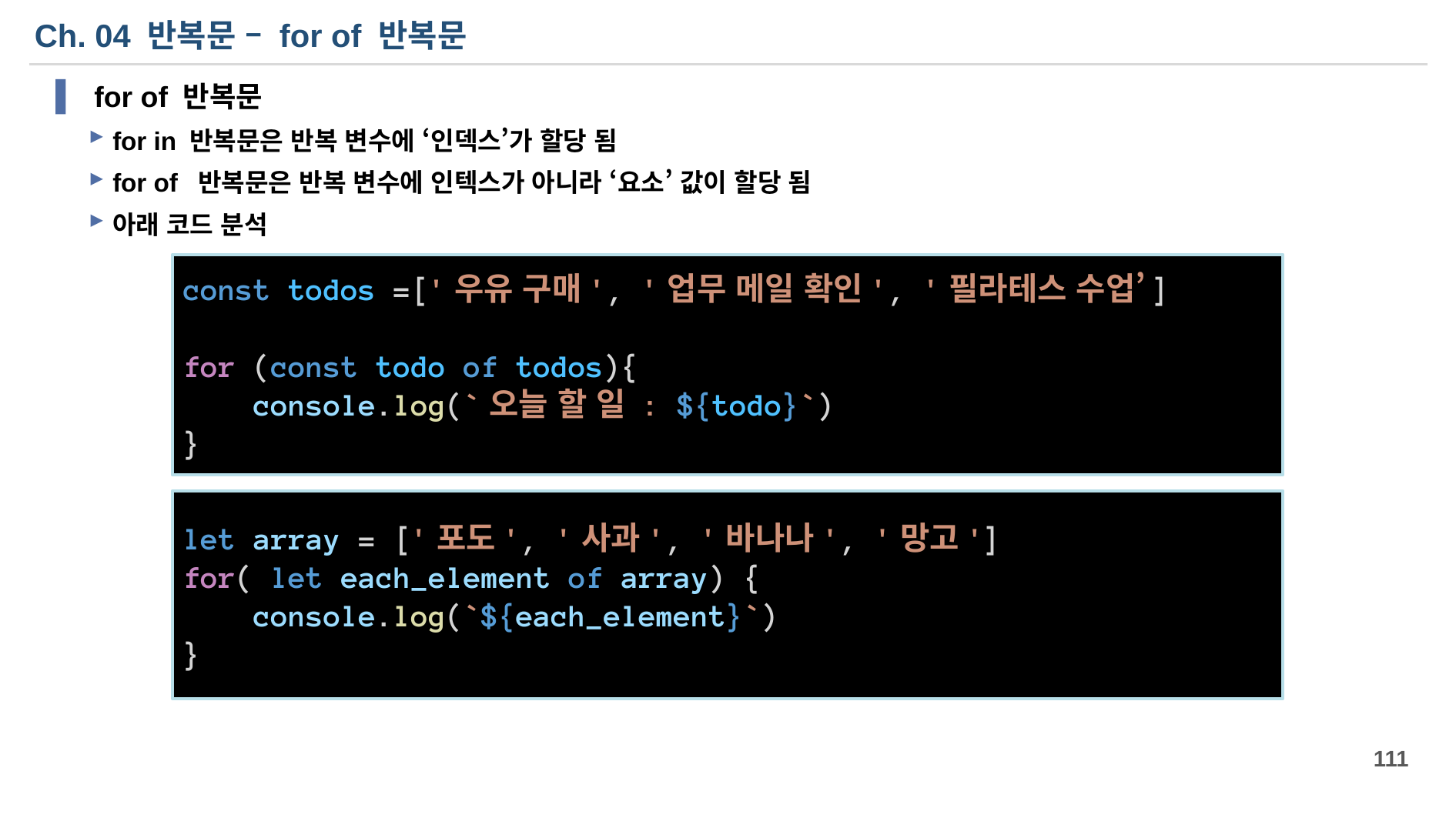

# Ch. 04 반복문 – for of 반복문
 for of 반복문
for in 반복문은 반복 변수에 ‘인덱스’가 할당 됨
for of  반복문은 반복 변수에 인텍스가 아니라 ‘요소’ 값이 할당 됨
아래 코드 분석

const todos =['우유 구매', '업무 메일 확인', '필라테스 수업’]

for (const todo of todos){
    console.log(`오늘 할 일 : ${todo}`)
}
let array = ['포도', '사과', '바나나', '망고']
for( let each_element of array) {
    console.log(`${each_element}`)
}
111